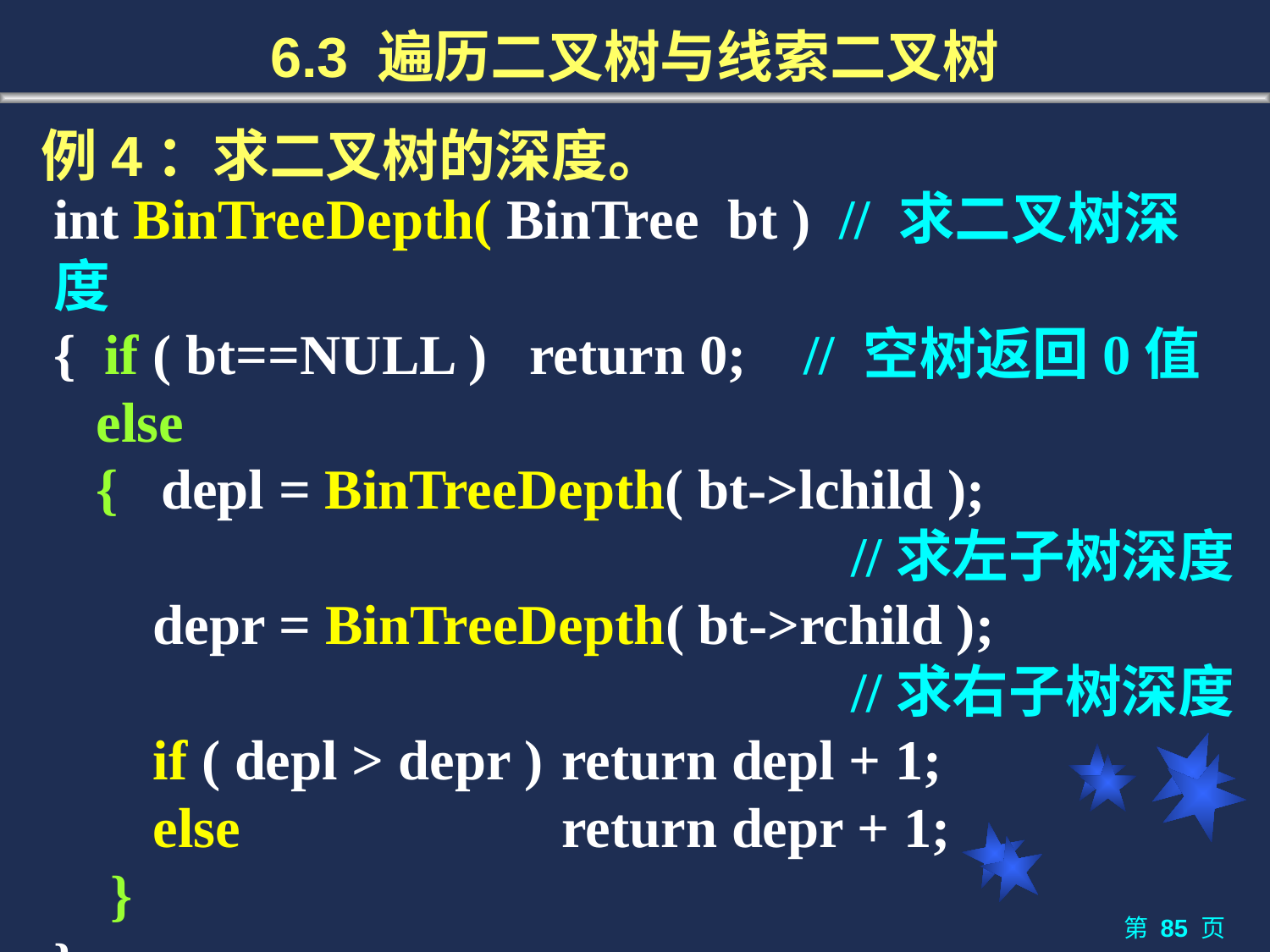

# 6.3 遍历二叉树与线索二叉树
例4：求二叉树的深度。
int BinTreeDepth( BinTree  bt )  // 求二叉树深度
{  if ( bt==NULL )   return 0;    // 空树返回0值
   else
   {   depl = BinTreeDepth( bt->lchild );
//求左子树深度
       depr = BinTreeDepth( bt->rchild );
 //求右子树深度
       if ( depl > depr ) 	return depl + 1;
       else          		return depr + 1;
    }
}
第 85 页